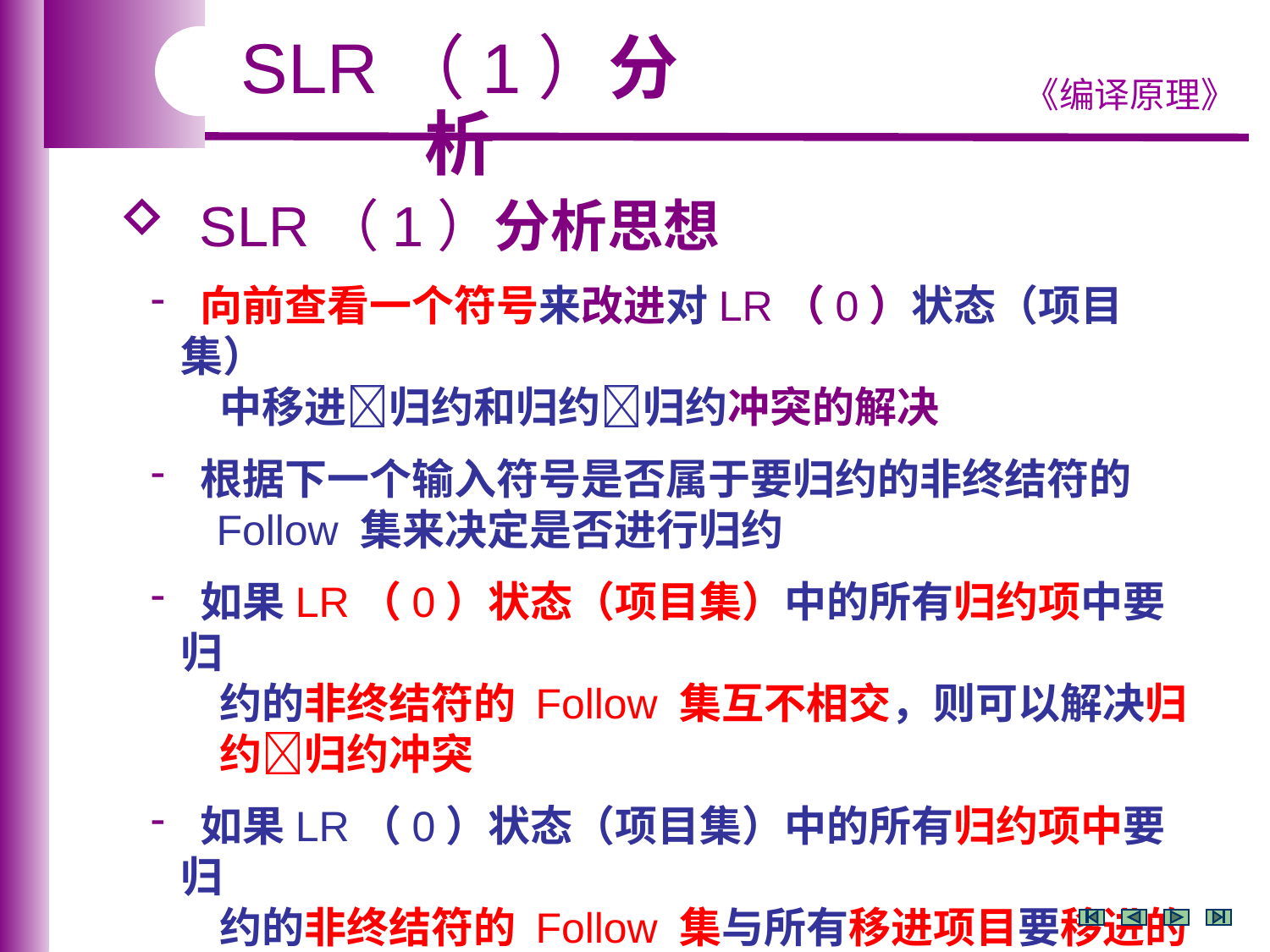

SLR（1）分析
  SLR（1）分析思想

 向前查看一个符号来改进对LR（0）状态（项目集）
   中移进−归约和归约−归约冲突的解决

 根据下一个输入符号是否属于要归约的非终结符的
   Follow 集来决定是否进行归约

 如果LR（0）状态（项目集）中的所有归约项中要归
   约的非终结符的 Follow 集互不相交，则可以解决归
   约−归约冲突

 如果LR（0）状态（项目集）中的所有归约项中要归
   约的非终结符的 Follow 集与所有移进项目要移进的
   符号集互不相交，则可以解决移进−归约冲突